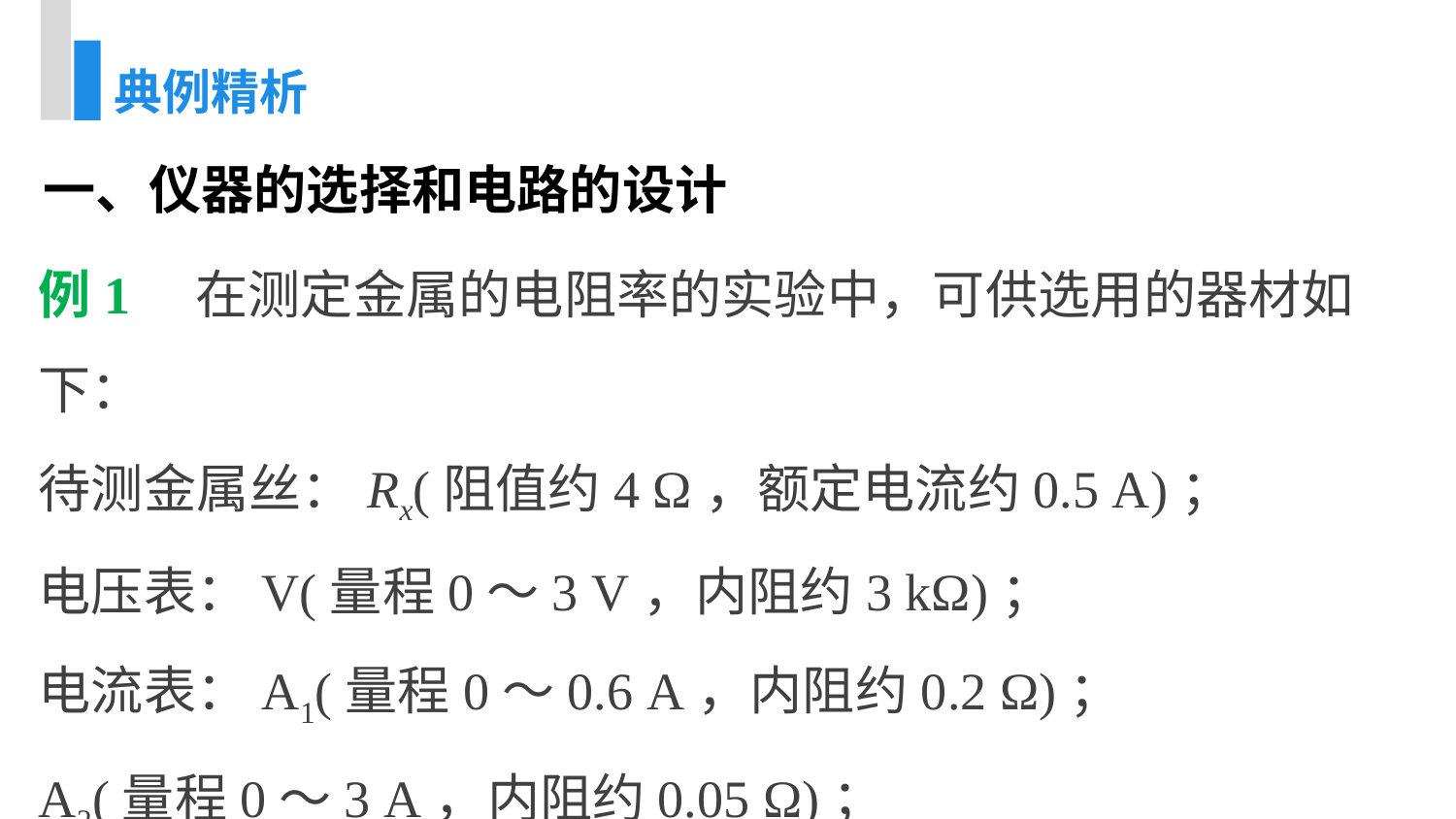

典例精析
一、仪器的选择和电路的设计
例1　在测定金属的电阻率的实验中，可供选用的器材如下：
待测金属丝：Rx(阻值约4 Ω，额定电流约0.5 A)；
电压表：V(量程0～3 V，内阻约3 kΩ)；
电流表：A1(量程0～0.6 A，内阻约0.2 Ω)；
A2(量程0～3 A，内阻约0.05 Ω)；
电源：E1(电源电压为3 V)；